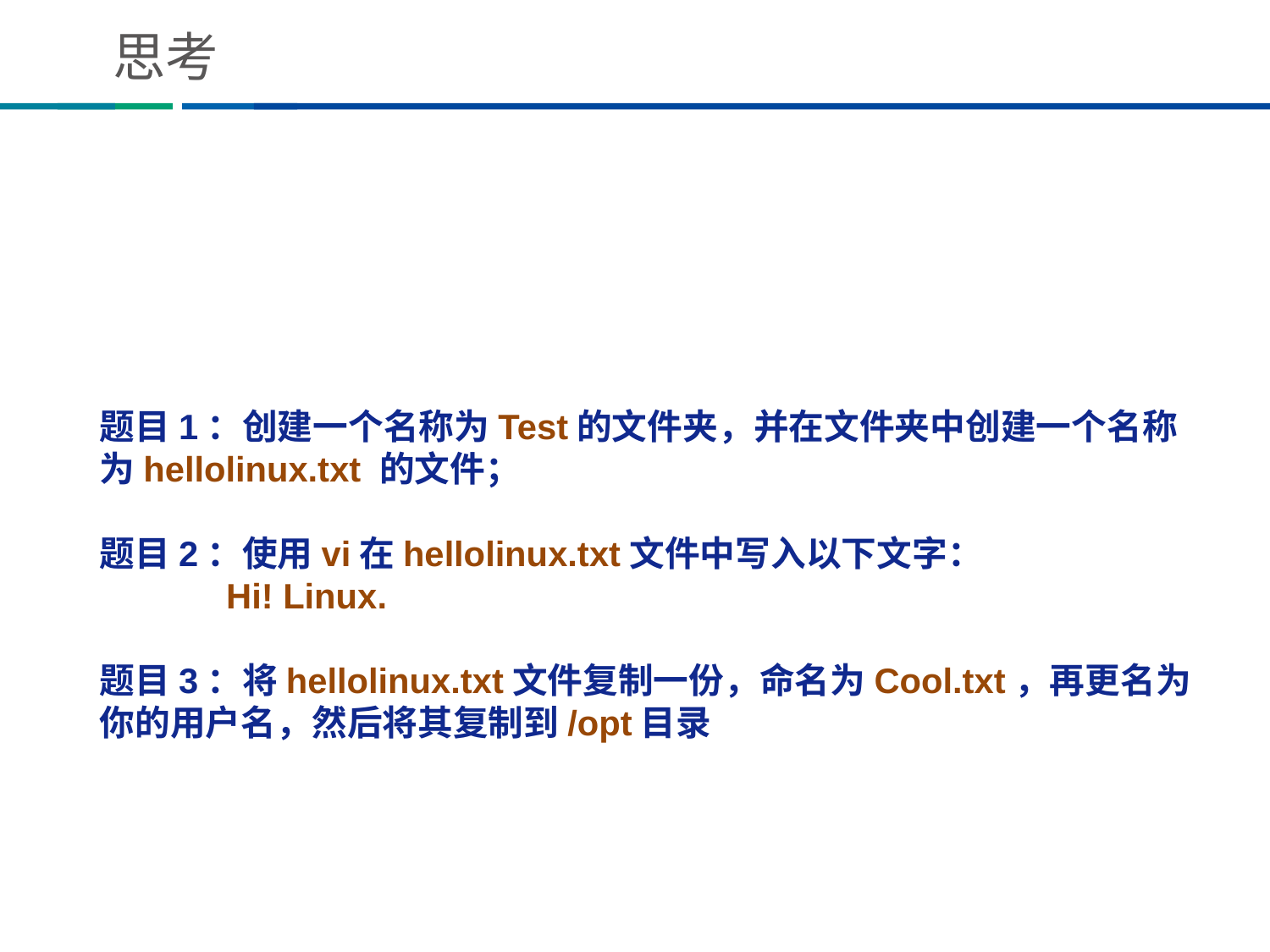

# 思考

题目1：创建一个名称为Test的文件夹，并在文件夹中创建一个名称为hellolinux.txt 的文件；

题目2：使用vi在hellolinux.txt文件中写入以下文字：
             Hi! Linux.

题目3：将hellolinux.txt文件复制一份，命名为Cool.txt，再更名为你的用户名，然后将其复制到/opt目录